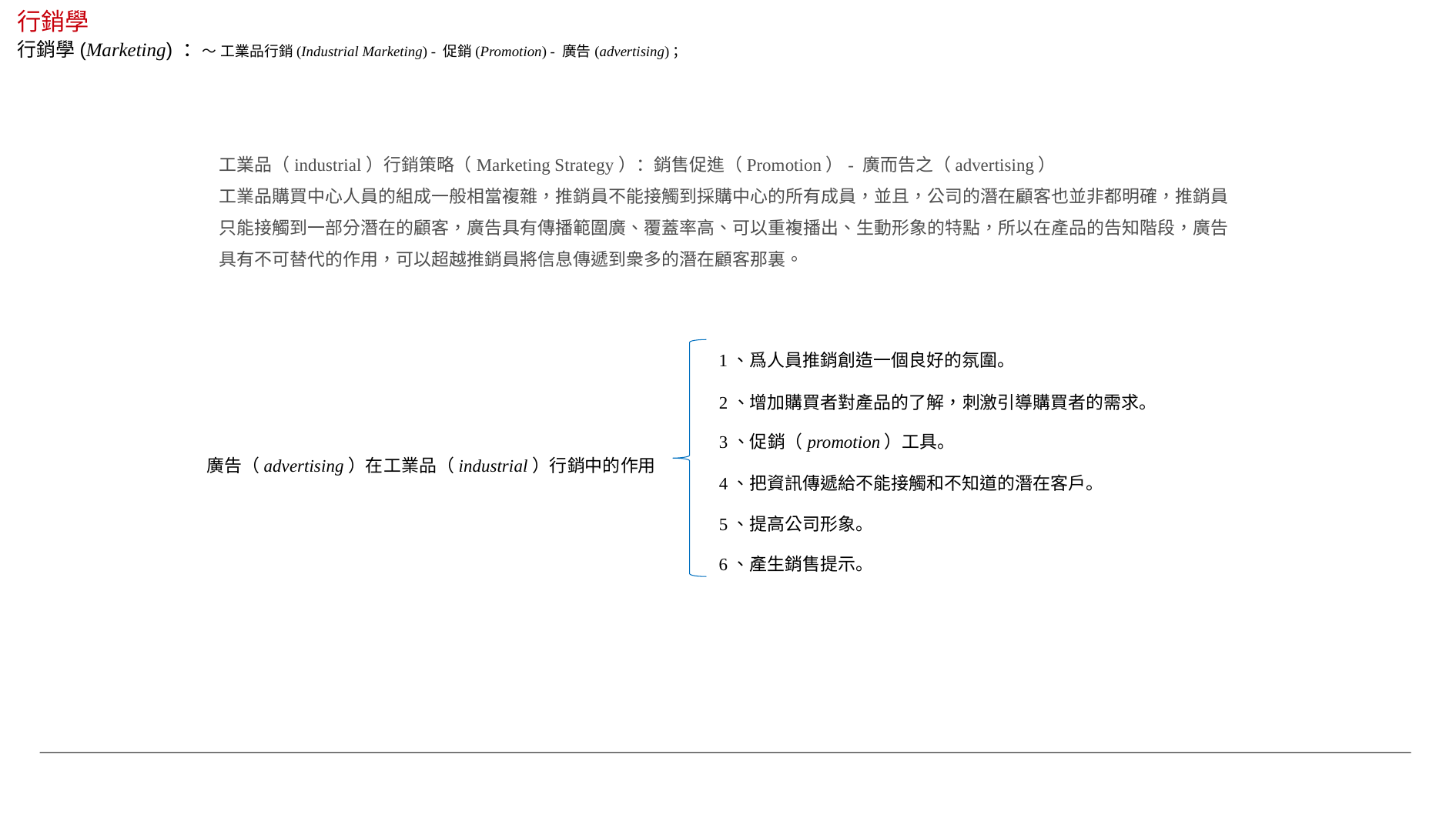

行銷學
行銷學(Marketing) ：～ 工業品行銷(Industrial Marketing) - 促銷(Promotion) - 廣告(advertising)；
工業品（industrial）行銷策略（Marketing Strategy）：銷售促進（Promotion）- 廣而告之（advertising）
工業品購買中心人員的組成一般相當複雜，推銷員不能接觸到採購中心的所有成員，並且，公司的潛在顧客也並非都明確，推銷員只能接觸到一部分潛在的顧客，廣告具有傳播範圍廣、覆蓋率高、可以重複播出、生動形象的特點，所以在產品的告知階段，廣告具有不可替代的作用，可以超越推銷員將信息傳遞到衆多的潛在顧客那裏。
1、爲人員推銷創造一個良好的氛圍。

2、增加購買者對產品的了解，刺激引導購買者的需求。
3、促銷（promotion）工具。
廣告（advertising）在工業品（industrial）行銷中的作用
4、把資訊傳遞給不能接觸和不知道的潛在客戶。
5、提高公司形象。
6、產生銷售提示。